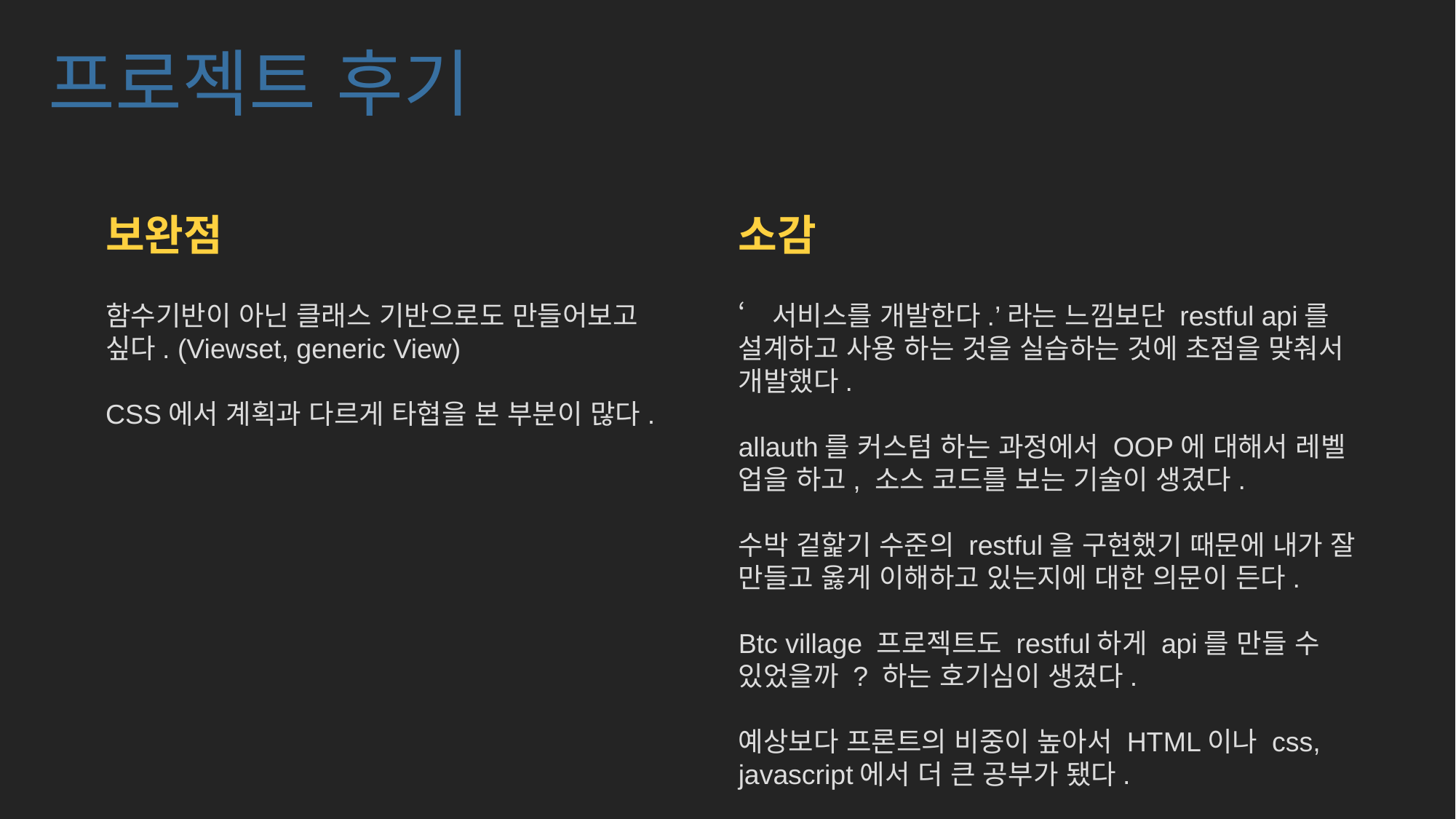

# 프로젝트 후기
보완점
소감
‘서비스를 개발한다.’라는 느낌보단 restful api를 설계하고 사용 하는 것을 실습하는 것에 초점을 맞춰서 개발했다.

allauth를 커스텀 하는 과정에서 OOP에 대해서 레벨 업을 하고, 소스 코드를 보는 기술이 생겼다.

수박 겉핥기 수준의 restful을 구현했기 때문에 내가 잘 만들고 옳게 이해하고 있는지에 대한 의문이 든다.

Btc village 프로젝트도 restful하게 api를 만들 수 있었을까 ? 하는 호기심이 생겼다.

예상보다 프론트의 비중이 높아서 HTML이나 css, javascript에서 더 큰 공부가 됐다.
함수기반이 아닌 클래스 기반으로도 만들어보고 싶다. (Viewset, generic View)

CSS에서 계획과 다르게 타협을 본 부분이 많다.